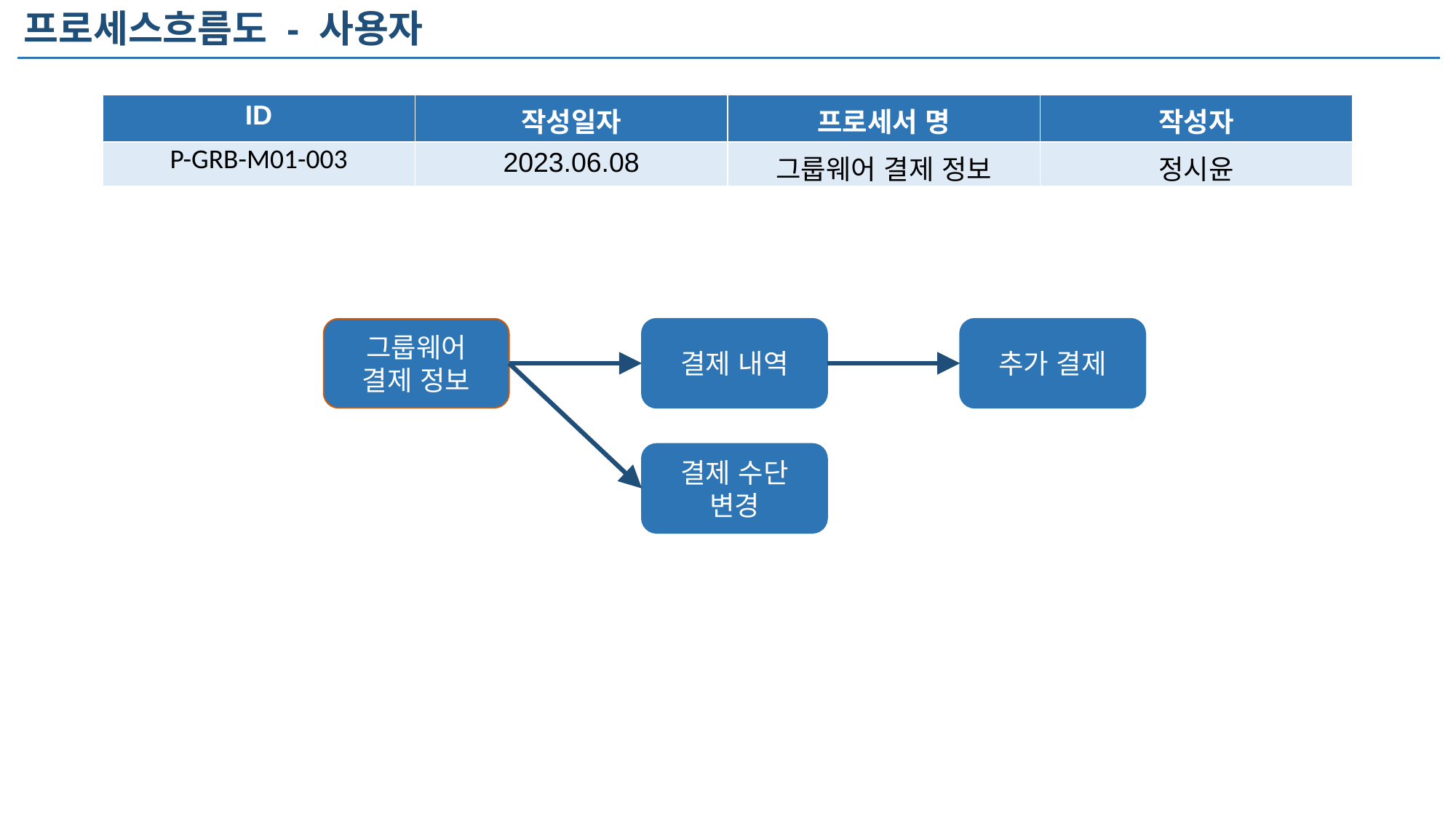

프로세스흐름도 - 사용자
| ID | 작성일자 | 프로세서 명 | 작성자 |
| --- | --- | --- | --- |
| P-GRB-M01-003 | 2023.06.08 | 그룹웨어 결제 정보 | 정시윤 |
결제 내역
추가 결제
그룹웨어 결제 정보
결제 수단 변경